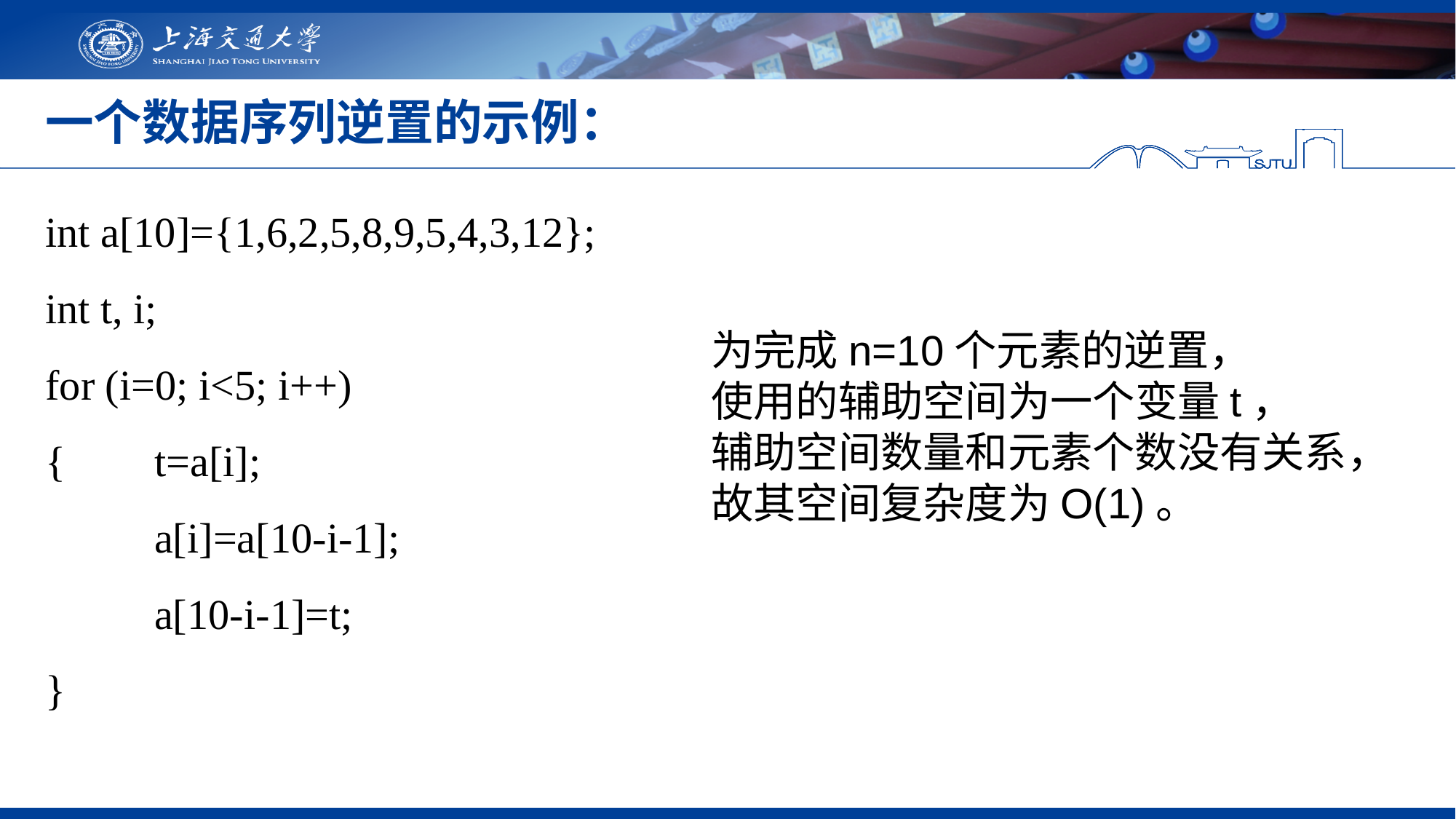

# 一个数据序列逆置的示例：
int a[10]={1,6,2,5,8,9,5,4,3,12};
int t, i;
for (i=0; i<5; i++)
{	t=a[i];
	a[i]=a[10-i-1];
	a[10-i-1]=t;
}
为完成n=10个元素的逆置，
使用的辅助空间为一个变量t，
辅助空间数量和元素个数没有关系，
故其空间复杂度为O(1)。